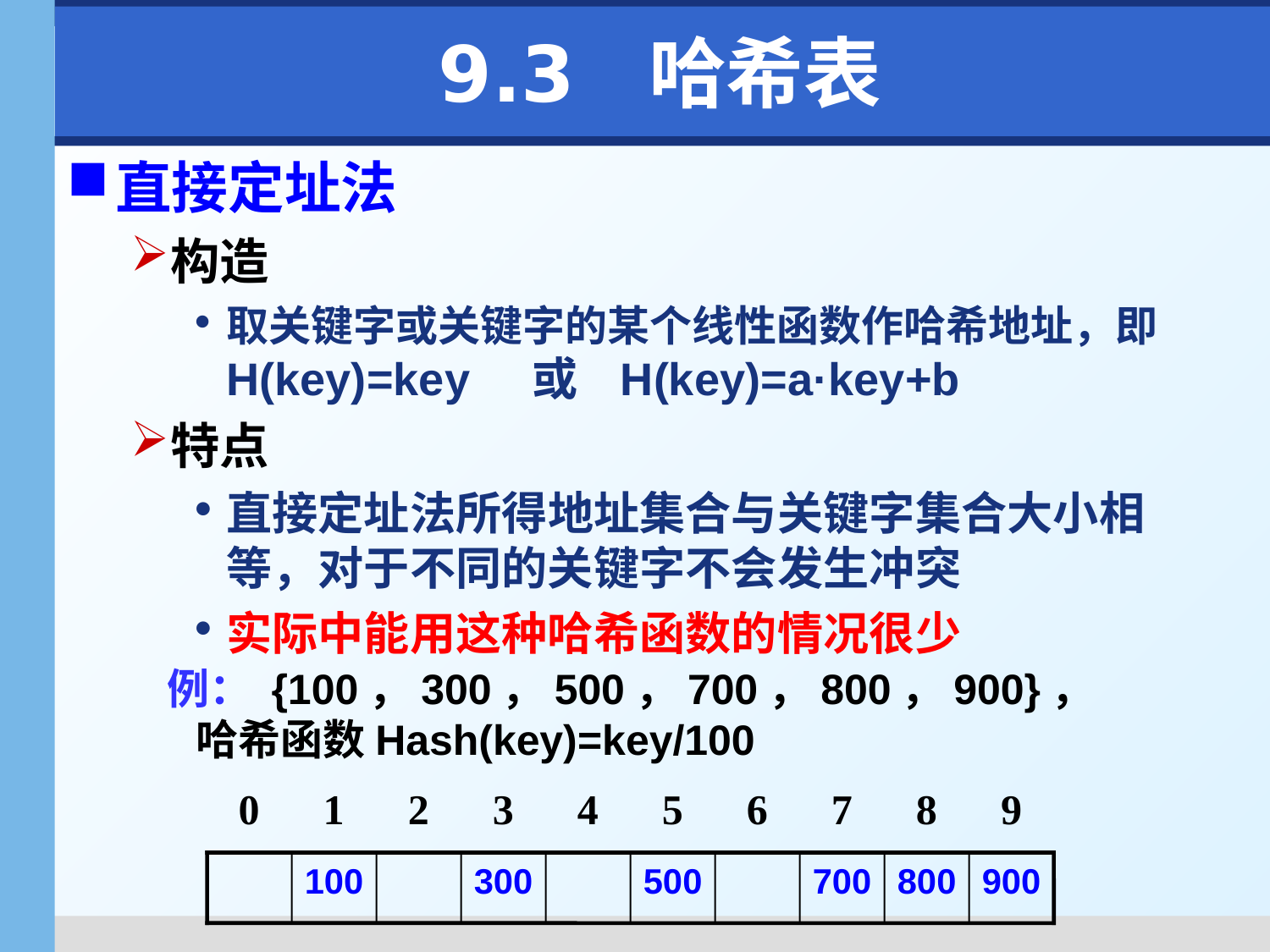

# 9.3  哈希表
直接定址法
构造
取关键字或关键字的某个线性函数作哈希地址，即H(key)=key    或   H(key)=a·key+b
特点
直接定址法所得地址集合与关键字集合大小相等，对于不同的关键字不会发生冲突
实际中能用这种哈希函数的情况很少

  例： {100，300，500，700，800，900}，
     哈希函数Hash(key)=key/100
0      1      2      3      4      5      6      7      8      9

100

300

500

700

800

900